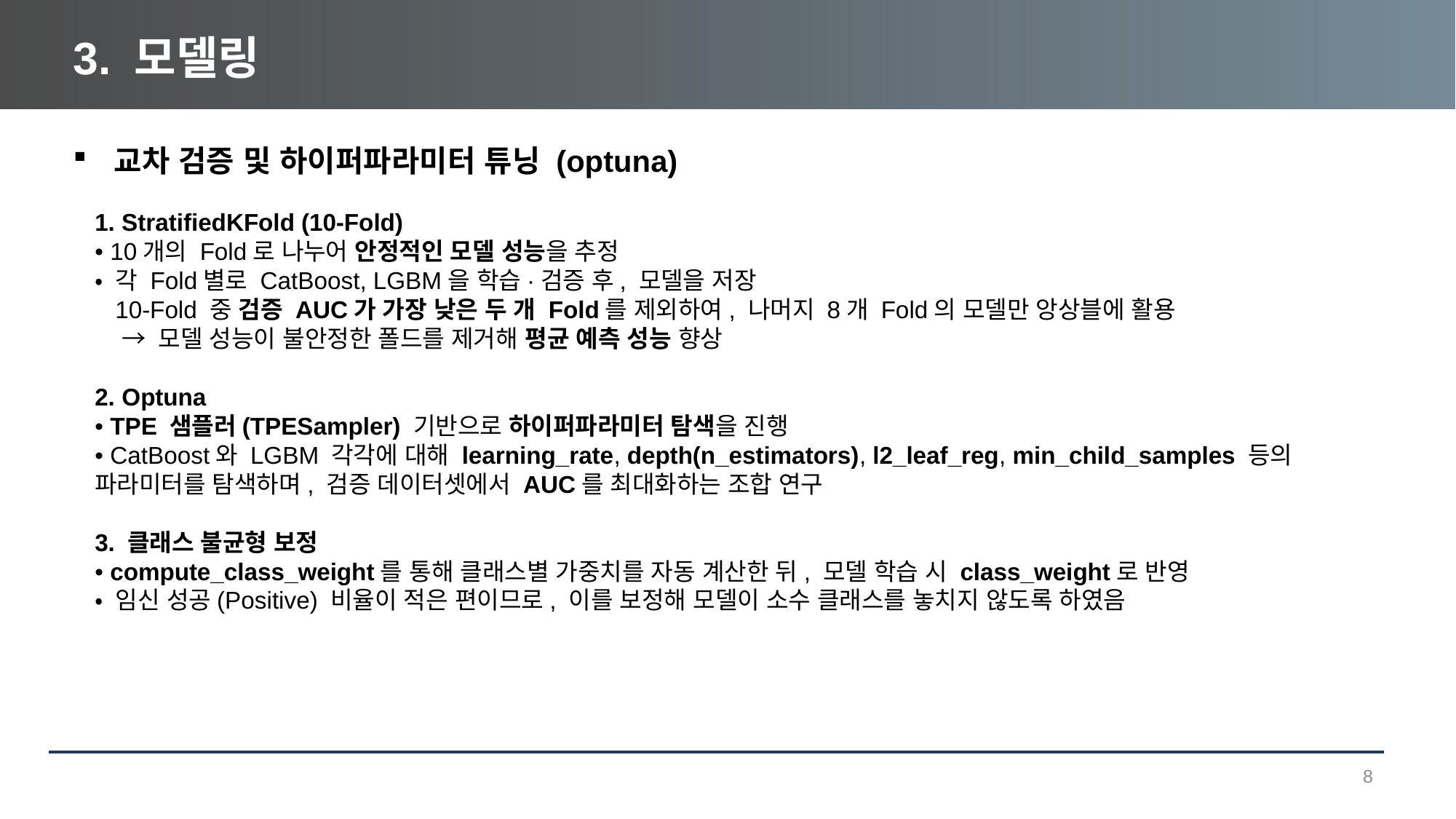

# 3. 모델링
교차 검증 및 하이퍼파라미터 튜닝 (optuna)
1. StratifiedKFold (10-Fold)
• 10개의 Fold로 나누어 안정적인 모델 성능을 추정
• 각 Fold별로 CatBoost, LGBM을 학습·검증 후, 모델을 저장
   10-Fold 중 검증 AUC가 가장 낮은 두 개 Fold를 제외하여, 나머지 8개 Fold의 모델만 앙상블에 활용
    → 모델 성능이 불안정한 폴드를 제거해 평균 예측 성능 향상

2. Optuna
• TPE 샘플러(TPESampler) 기반으로 하이퍼파라미터 탐색을 진행
• CatBoost와 LGBM 각각에 대해 learning_rate, depth(n_estimators), l2_leaf_reg, min_child_samples 등의 파라미터를 탐색하며, 검증 데이터셋에서 AUC를 최대화하는 조합 연구

3. 클래스 불균형 보정
• compute_class_weight를 통해 클래스별 가중치를 자동 계산한 뒤, 모델 학습 시 class_weight로 반영
• 임신 성공(Positive) 비율이 적은 편이므로, 이를 보정해 모델이 소수 클래스를 놓치지 않도록 하였음